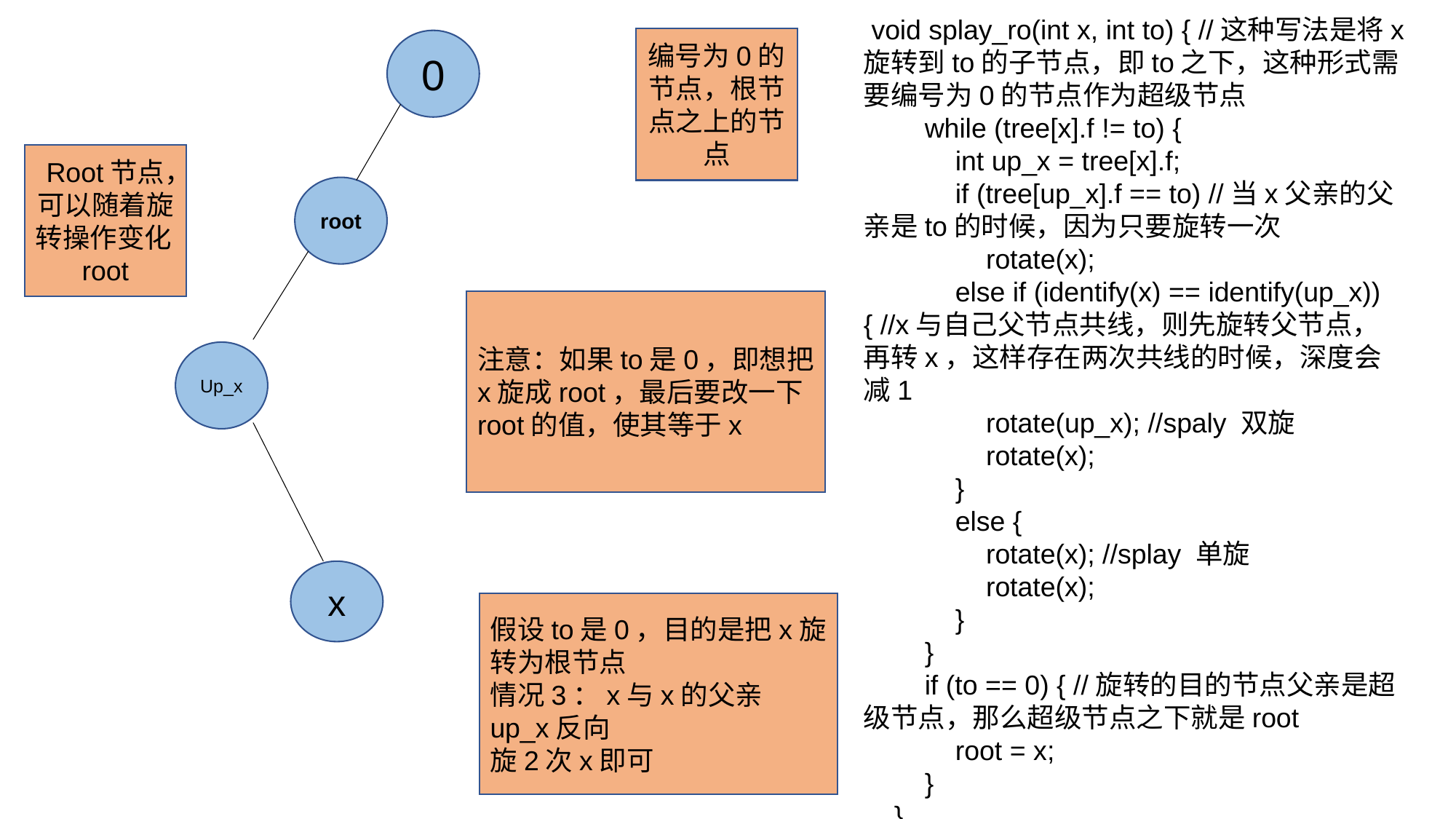

void splay_ro(int x, int to) { //这种写法是将x旋转到to的子节点，即to之下，这种形式需要编号为0的节点作为超级节点
        while (tree[x].f != to) {
            int up_x = tree[x].f;
            if (tree[up_x].f == to) //当x父亲的父亲是to的时候，因为只要旋转一次
                rotate(x);
            else if (identify(x) == identify(up_x)) { //x与自己父节点共线，则先旋转父节点，再转x，这样存在两次共线的时候，深度会减1
                rotate(up_x); //spaly 双旋
                rotate(x);
            }
            else {
                rotate(x); //splay 单旋
                rotate(x);
            }
        }
        if (to == 0) { //旋转的目的节点父亲是超级节点，那么超级节点之下就是root
            root = x;
        }
    }
编号为0的节点，根节点之上的节点
0
Root节点，可以随着旋转操作变化root
root
注意：如果to是0，即想把x旋成root，最后要改一下root的值，使其等于x
Up_x
x
假设to是0，目的是把x旋转为根节点
情况3：x与x的父亲up_x反向
旋2次x即可